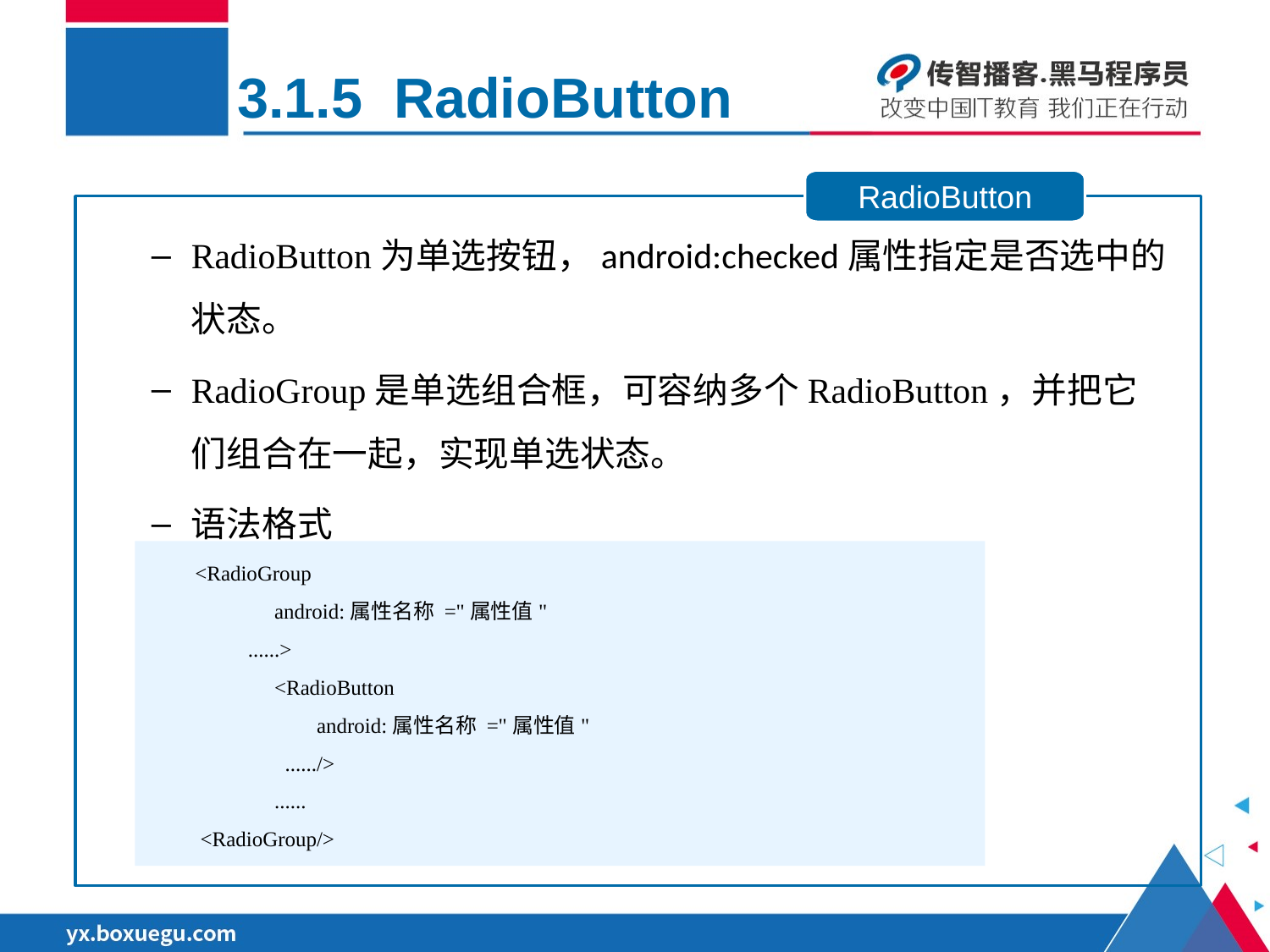

3.1.5  RadioButton

RadioButton

RadioButton为单选按钮，android:checked属性指定是否选中的状态。
RadioGroup是单选组合框，可容纳多个RadioButton，并把它们组合在一起，实现单选状态。
语法格式

         <RadioGroup
	android:属性名称 ="属性值"
                   ......>
	<RadioButton
	        android:属性名称 ="属性值"
                          ....../>
	......
          <RadioGroup/>